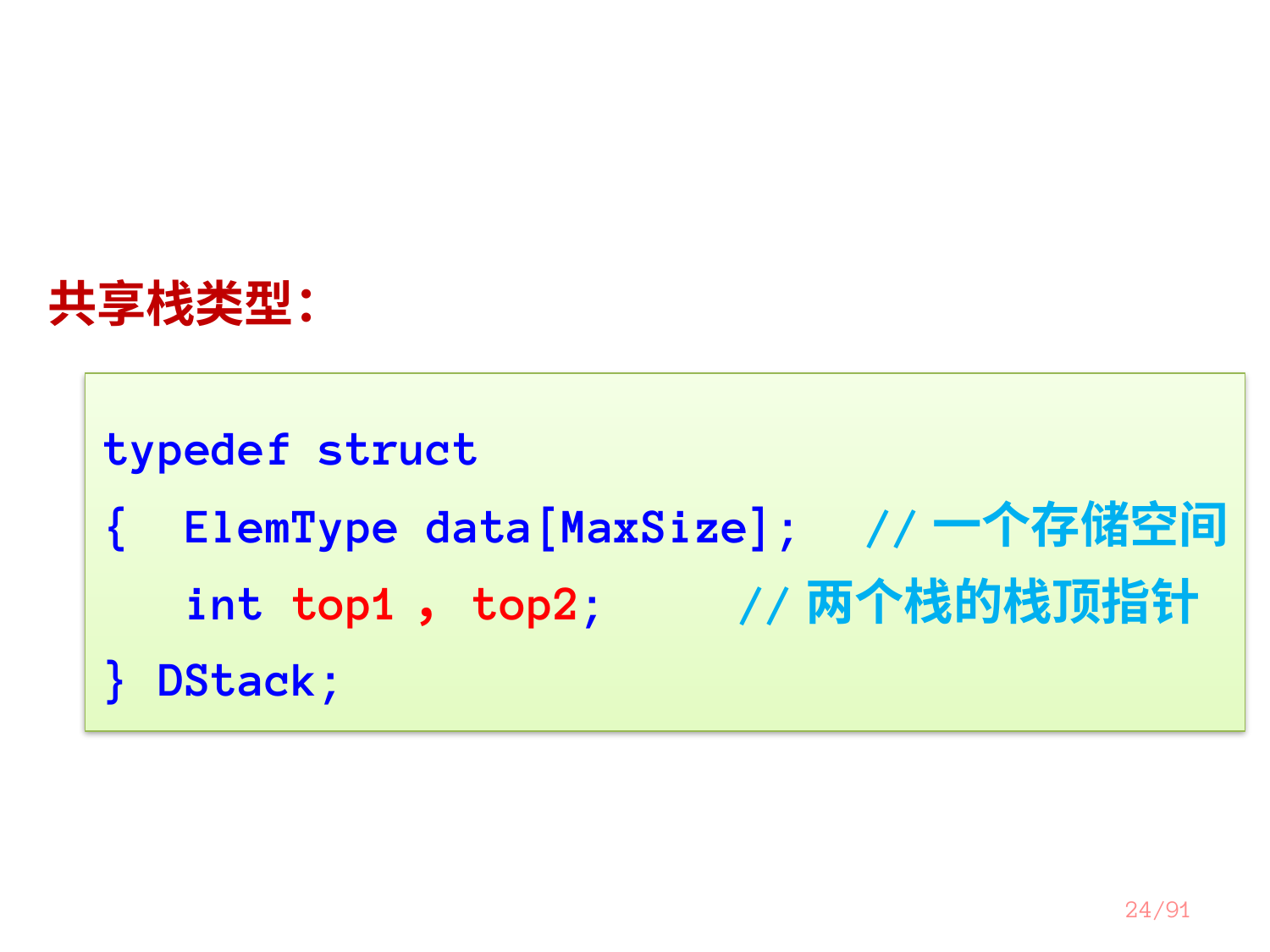

共享栈类型：
typedef struct
{  ElemType data[MaxSize];	//一个存储空间
   int top1，top2;		//两个栈的栈顶指针
} DStack;
24/91